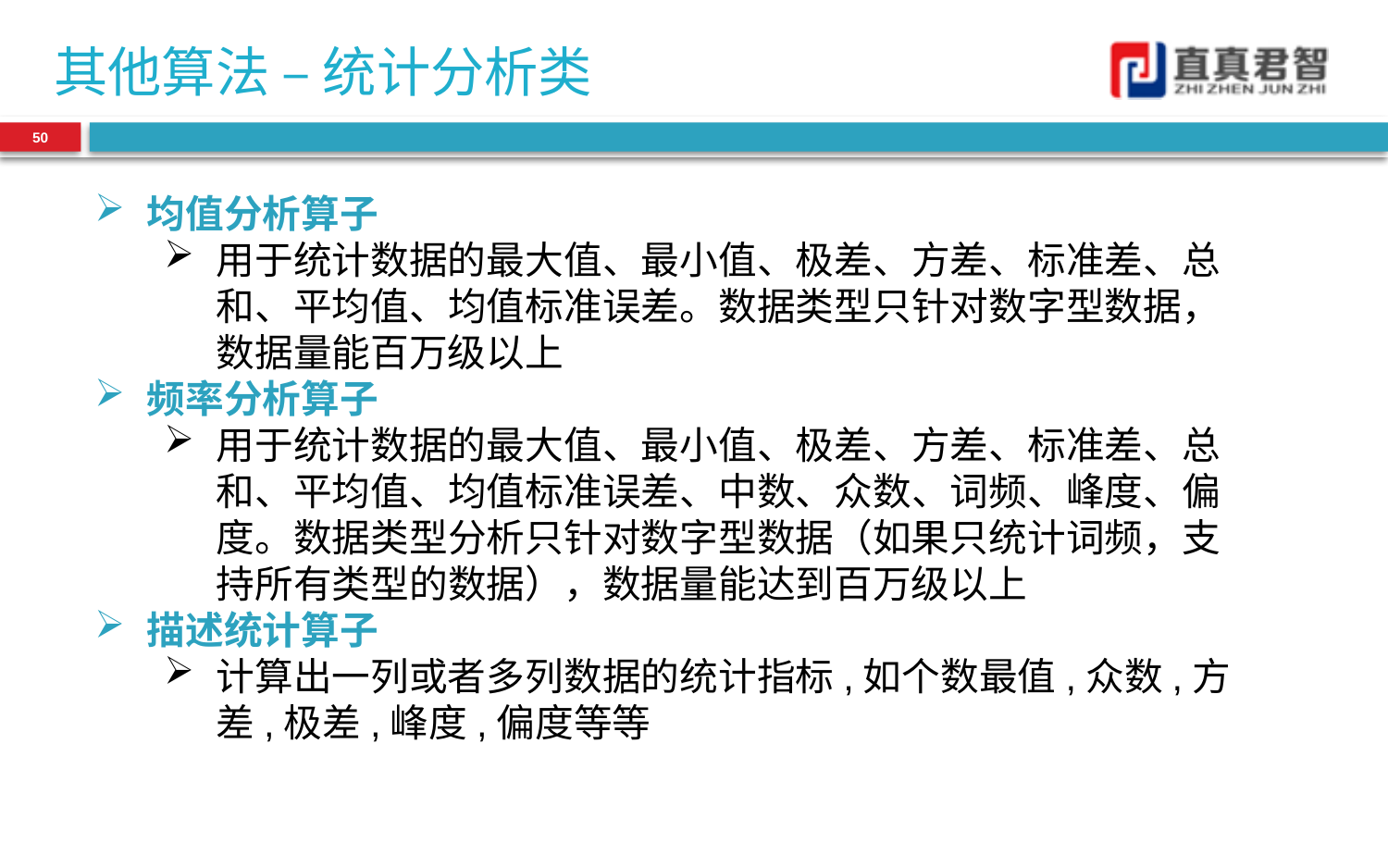

# 其他算法 – 统计分析类
50
均值分析算子
用于统计数据的最大值、最小值、极差、方差、标准差、总和、平均值、均值标准误差。数据类型只针对数字型数据，数据量能百万级以上
频率分析算子
用于统计数据的最大值、最小值、极差、方差、标准差、总和、平均值、均值标准误差、中数、众数、词频、峰度、偏度。数据类型分析只针对数字型数据（如果只统计词频，支持所有类型的数据），数据量能达到百万级以上
描述统计算子
计算出一列或者多列数据的统计指标,如个数最值,众数,方差,极差,峰度,偏度等等